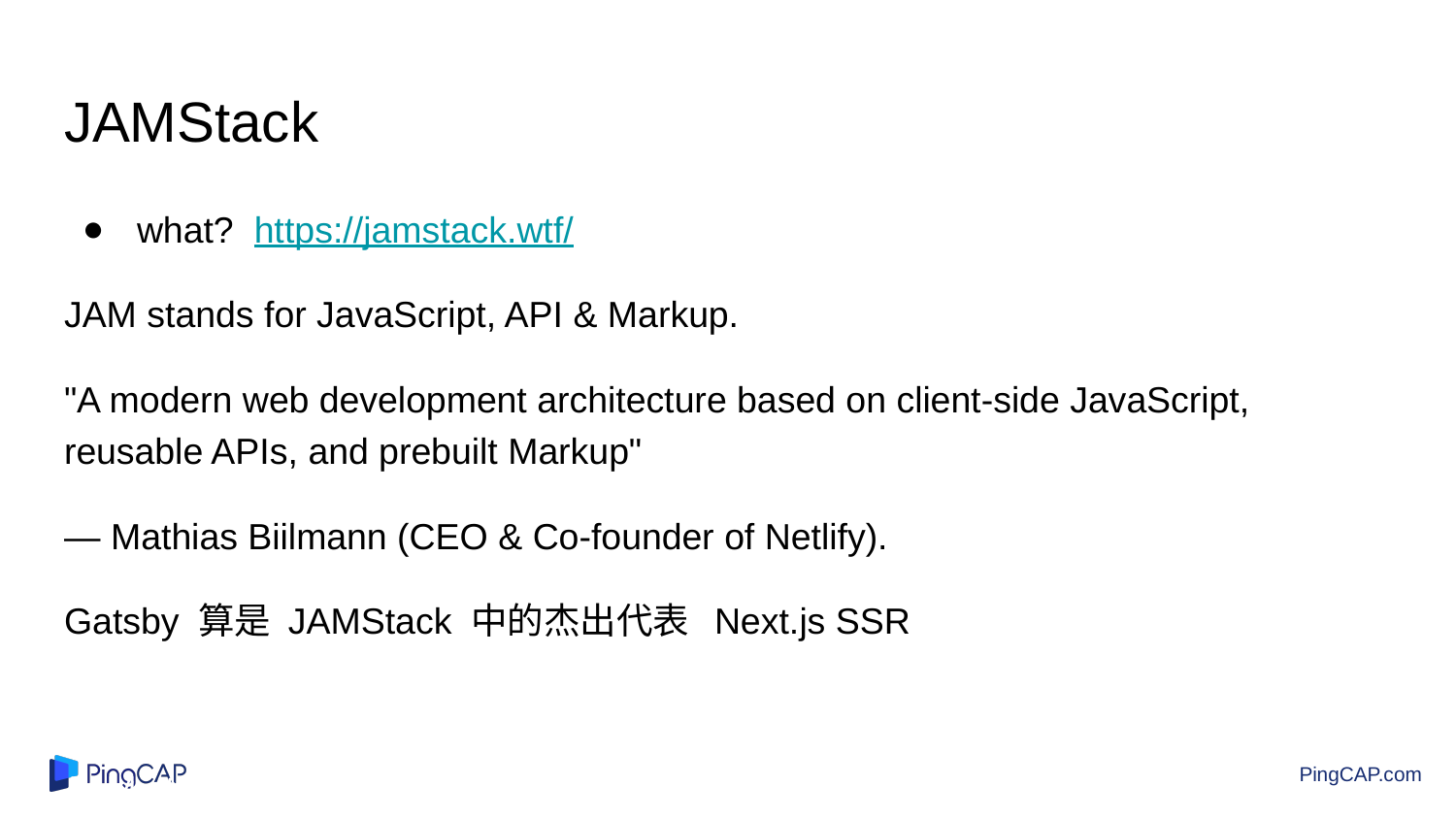

# JAMStack
what?  https://jamstack.wtf/
JAM stands for JavaScript, API & Markup.
"A modern web development architecture based on client-side JavaScript, reusable APIs, and prebuilt Markup"
— Mathias Biilmann (CEO & Co-founder of Netlify).
Gatsby 算是 JAMStack 中的杰出代表  Next.js SSR

JAM stands for JavaScript, API & Markup